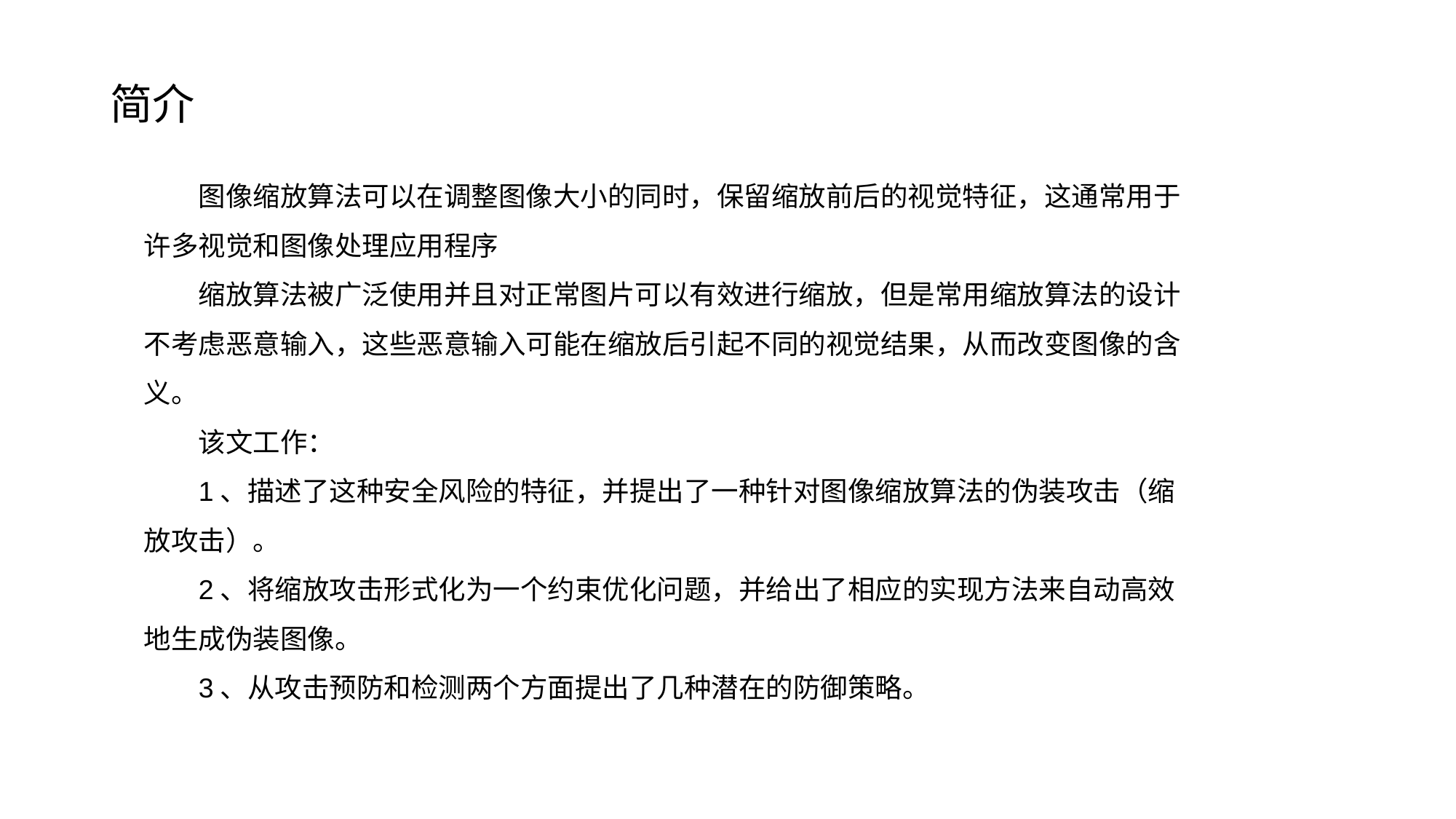

# 简介
图像缩放算法可以在调整图像大小的同时，保留缩放前后的视觉特征，这通常用于许多视觉和图像处理应用程序
缩放算法被广泛使用并且对正常图片可以有效进行缩放，但是常用缩放算法的设计不考虑恶意输入，这些恶意输入可能在缩放后引起不同的视觉结果，从而改变图像的含义。
该文工作：
1、描述了这种安全风险的特征，并提出了一种针对图像缩放算法的伪装攻击（缩放攻击）。
2、将缩放攻击形式化为一个约束优化问题，并给出了相应的实现方法来自动高效地生成伪装图像。
3、从攻击预防和检测两个方面提出了几种潜在的防御策略。